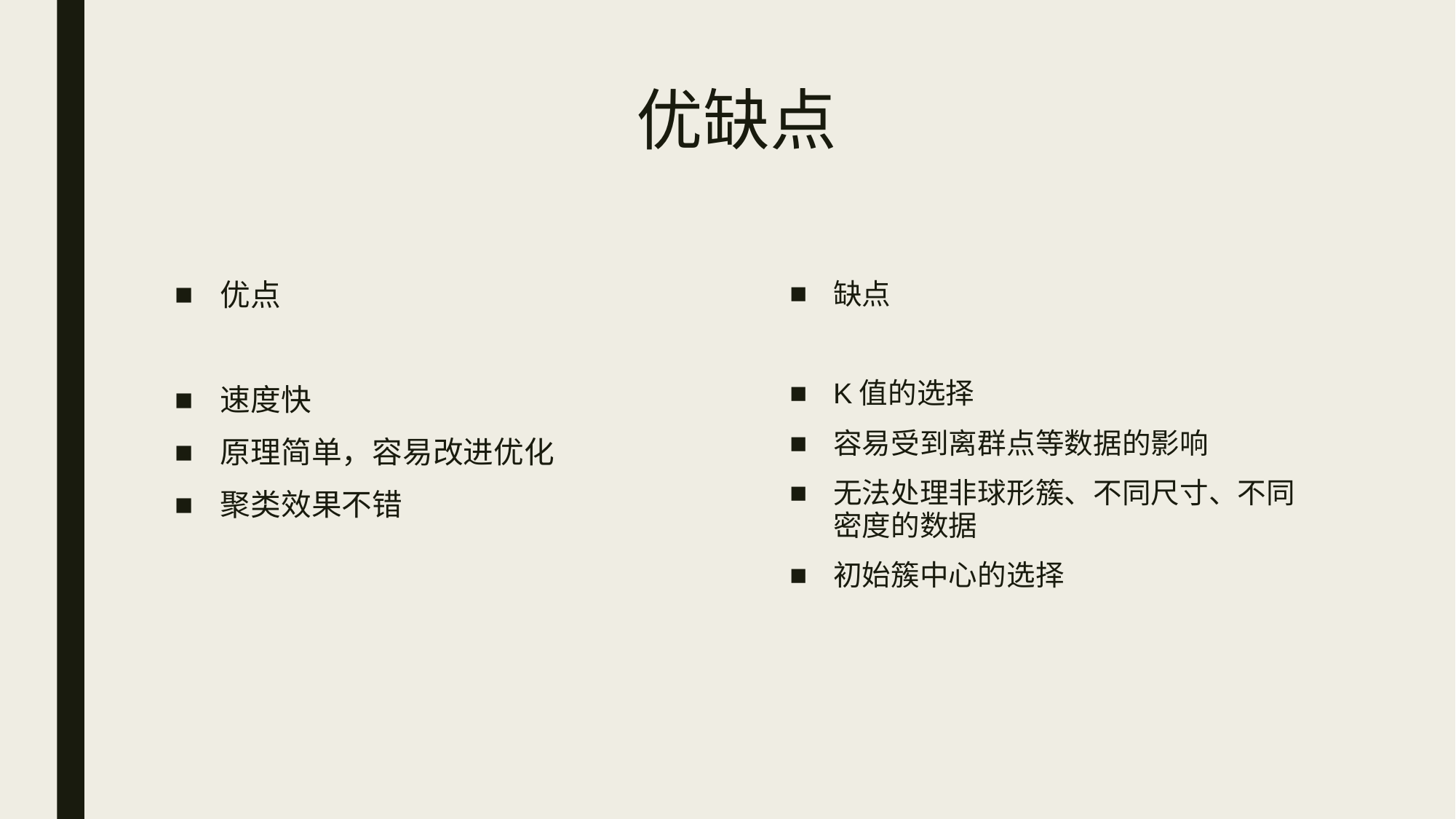

# 优缺点
缺点

K值的选择
容易受到离群点等数据的影响
无法处理非球形簇、不同尺寸、不同密度的数据
初始簇中心的选择
优点

速度快
原理简单，容易改进优化
聚类效果不错